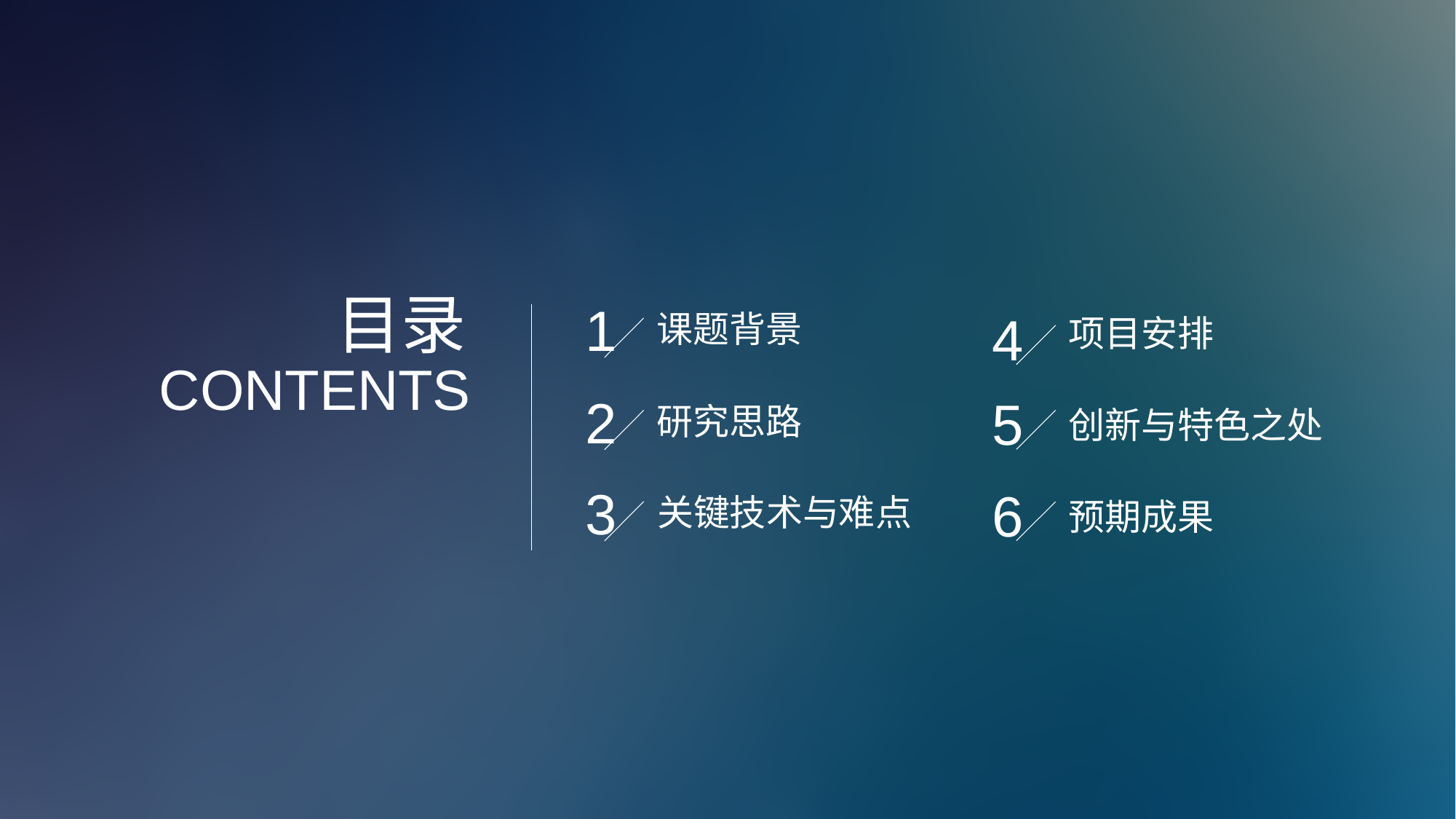

目录
CONTENTS
1
4
课题背景
项目安排
2
5
研究思路
创新与特色之处

3
6
关键技术与难点
预期成果